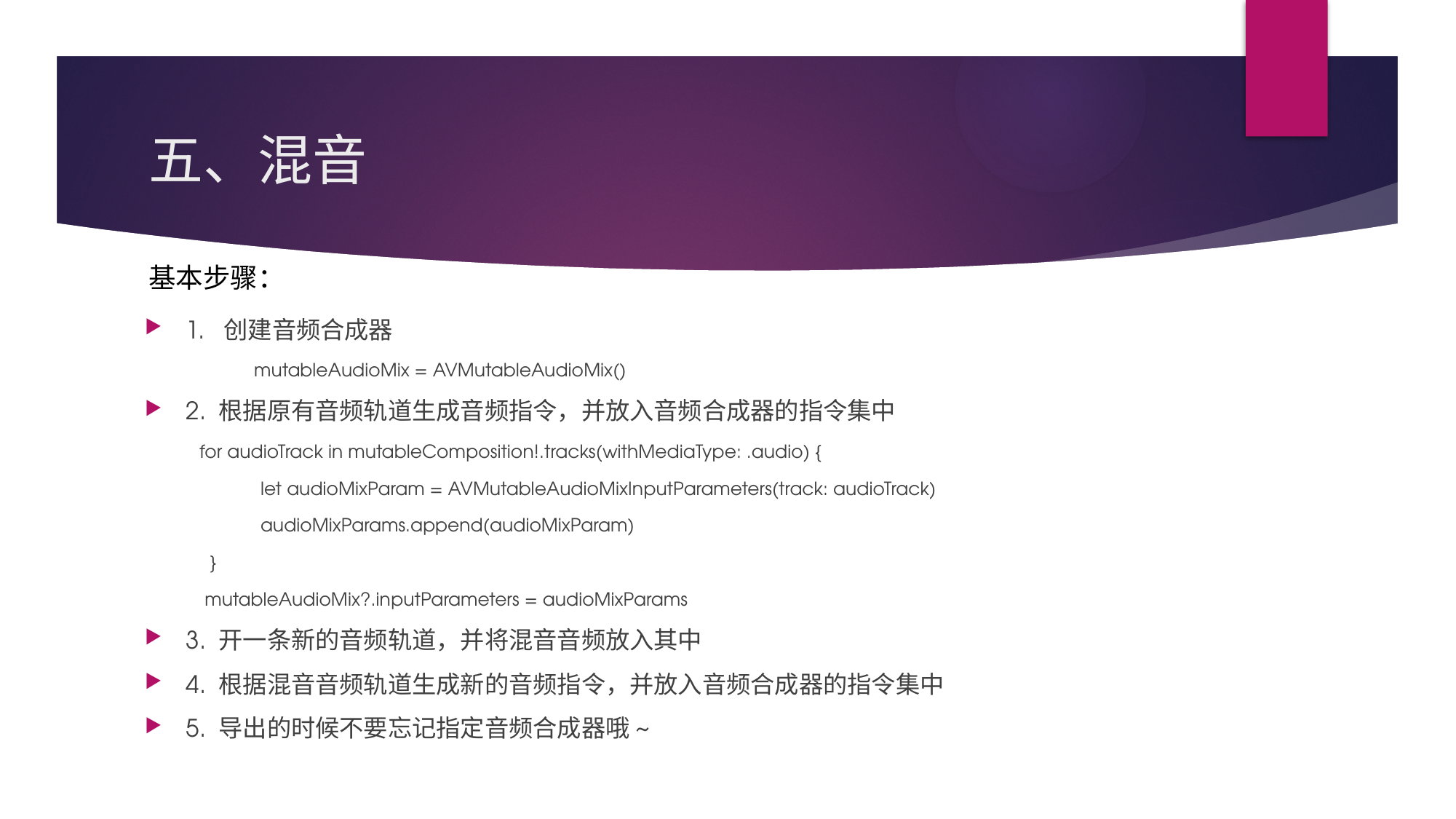

# 五、混音
基本步骤：
1.  创建音频合成器
	mutableAudioMix = AVMutableAudioMix()
2. 根据原有音频轨道生成音频指令，并放入音频合成器的指令集中
for audioTrack in mutableComposition!.tracks(withMediaType: .audio) {
            let audioMixParam = AVMutableAudioMixInputParameters(track: audioTrack)
            audioMixParams.append(audioMixParam)
  }
 mutableAudioMix?.inputParameters = audioMixParams
3. 开一条新的音频轨道，并将混音音频放入其中
4. 根据混音音频轨道生成新的音频指令，并放入音频合成器的指令集中
5. 导出的时候不要忘记指定音频合成器哦~